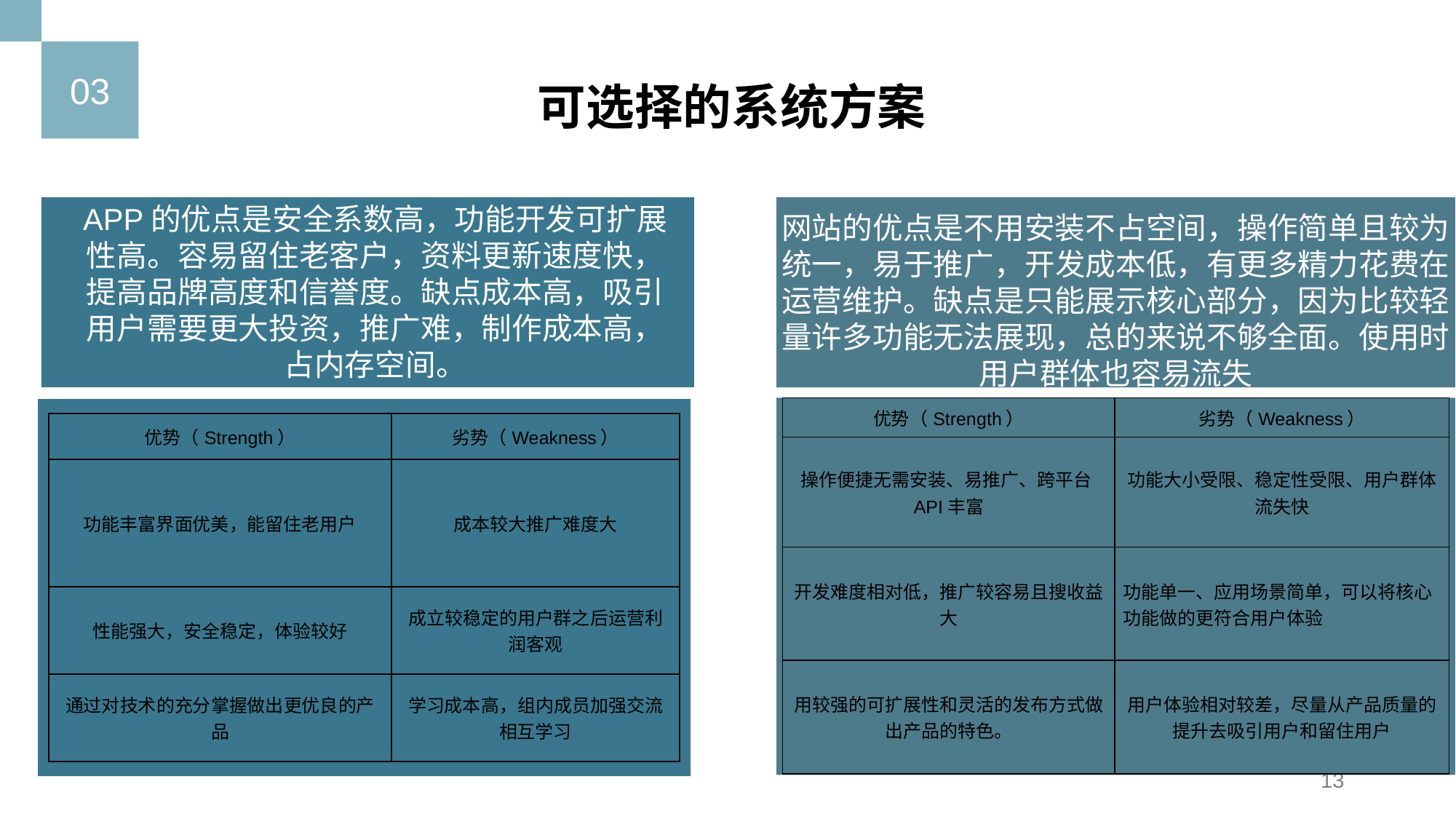

03
可选择的系统方案
APP的优点是安全系数高，功能开发可扩展性高。容易留住老客户，资料更新速度快，提高品牌高度和信誉度。缺点成本高，吸引用户需要更大投资，推广难，制作成本高，占内存空间。

网站的优点是不用安装不占空间，操作简单且较为统一，易于推广，开发成本低，有更多精力花费在运营维护。缺点是只能展示核心部分，因为比较轻量许多功能无法展现，总的来说不够全面。使用时用户群体也容易流失

| 优势（Strength） | 劣势（Weakness） |
| --- | --- |
| 操作便捷无需安装、易推广、跨平台API丰富 | 功能大小受限、稳定性受限、用户群体流失快 |
| 开发难度相对低，推广较容易且搜收益大 | 功能单一、应用场景简单，可以将核心功能做的更符合用户体验 |
| 用较强的可扩展性和灵活的发布方式做出产品的特色。 | 用户体验相对较差，尽量从产品质量的提升去吸引用户和留住用户 |

| 优势（Strength） | 劣势（Weakness） |
| --- | --- |
| 功能丰富界面优美，能留住老用户 | 成本较大推广难度大 |
| 性能强大，安全稳定，体验较好 | 成立较稳定的用户群之后运营利润客观 |
| 通过对技术的充分掌握做出更优良的产品 | 学习成本高，组内成员加强交流相互学习 |
13